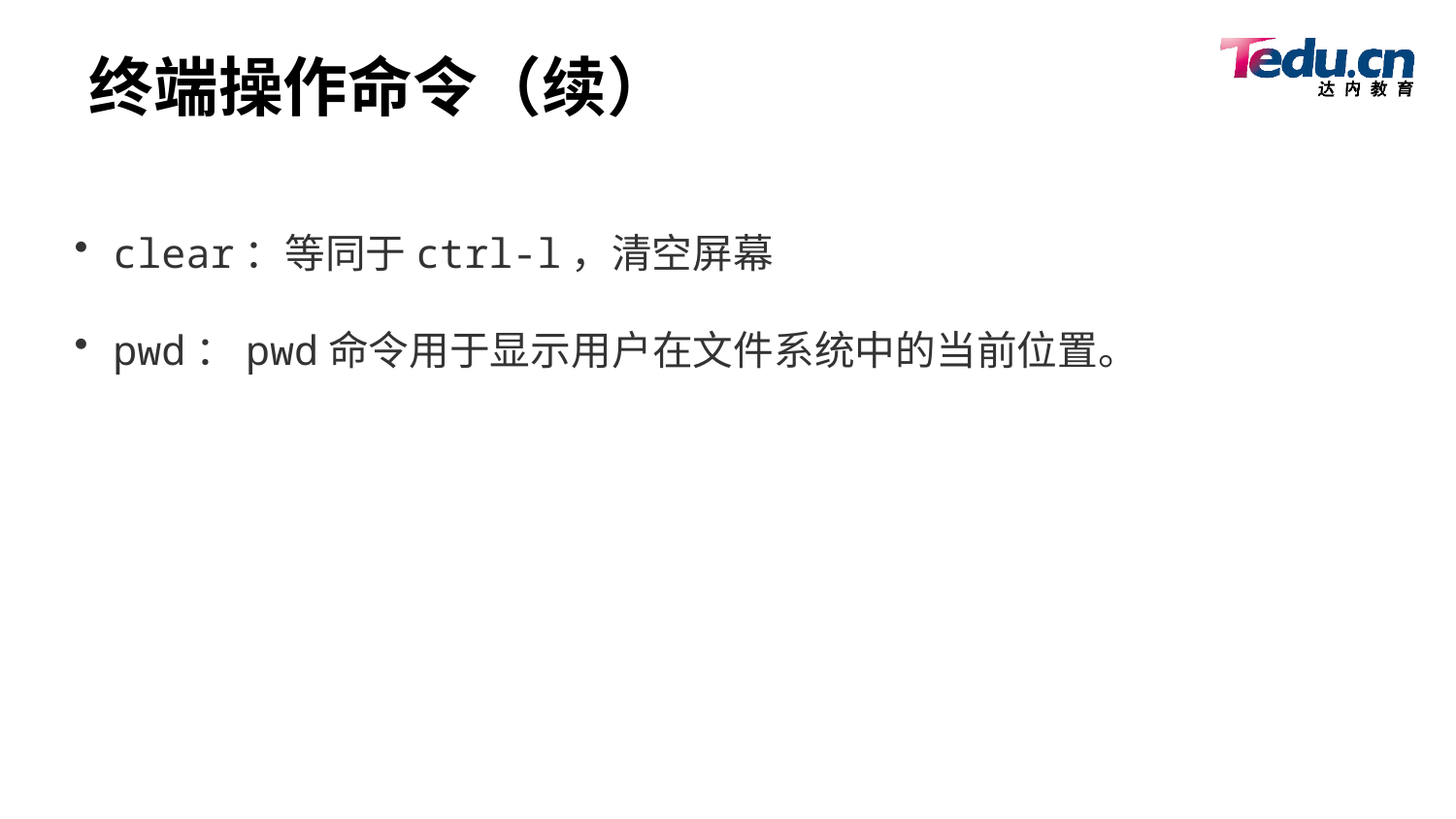

# 终端操作命令（续）
 clear：等同于ctrl-l，清空屏幕

 pwd：pwd命令用于显示用户在文件系统中的当前位置。